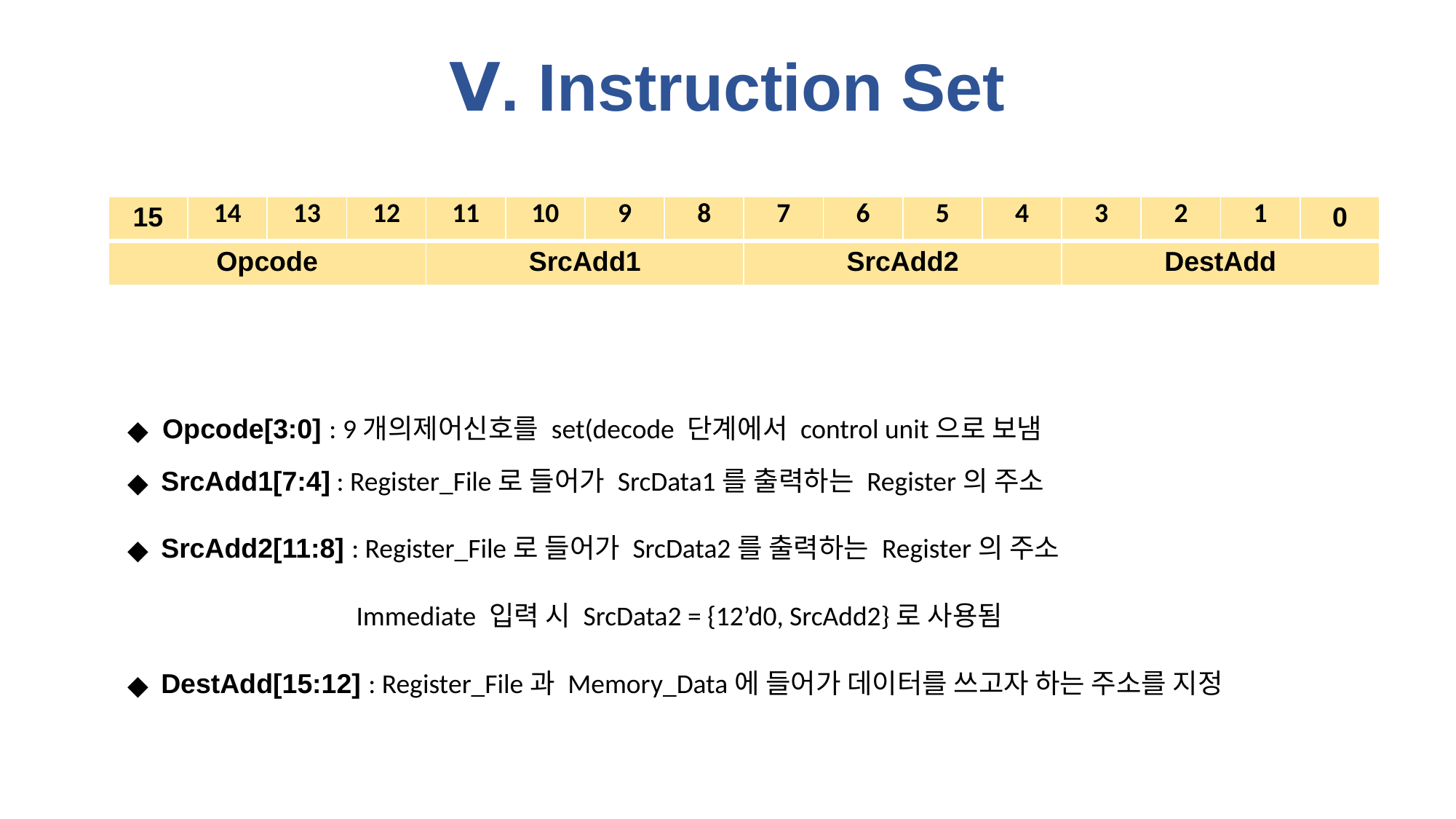

Ⅴ. Instruction Set
| 15 | 14 | 13 | 12 | 11 | 10 | 9 | 8 | 7 | 6 | 5 | 4 | 3 | 2 | 1 | 0 |
| --- | --- | --- | --- | --- | --- | --- | --- | --- | --- | --- | --- | --- | --- | --- | --- |
| Opcode |  |  |  | SrcAdd1 |  |  |  | SrcAdd2 |  |  |  | DestAdd |  |  |  |
 Opcode[3:0] : 9개의제어신호를 set(decode 단계에서 control unit으로 보냄
 SrcAdd1[7:4] : Register_File로 들어가 SrcData1를 출력하는 Register의 주소
 SrcAdd2[11:8] : Register_File로 들어가 SrcData2를 출력하는 Register의 주소
                                     Immediate 입력 시 SrcData2 = {12’d0, SrcAdd2}로 사용됨
 DestAdd[15:12] : Register_File과 Memory_Data에 들어가 데이터를 쓰고자 하는 주소를 지정